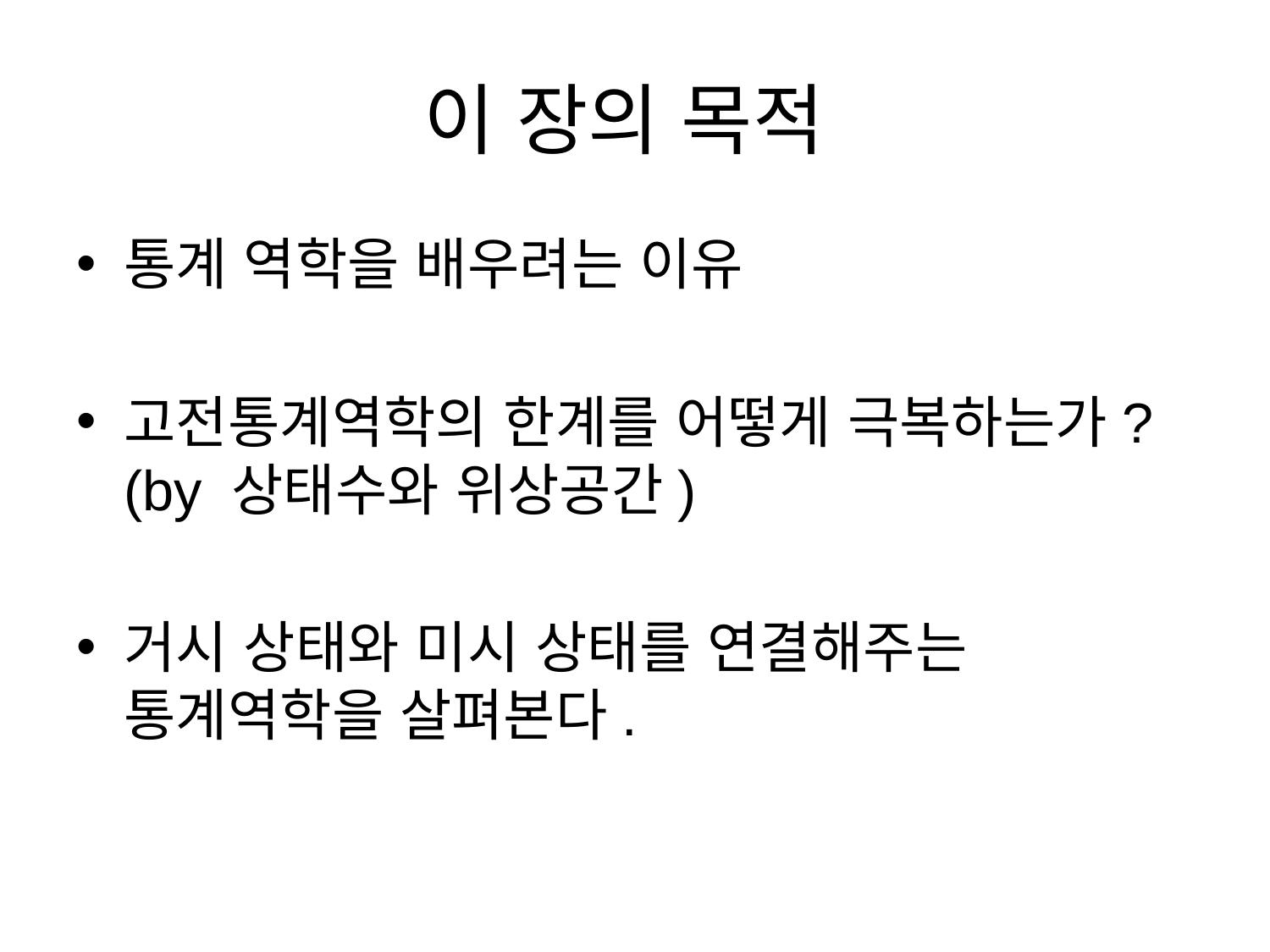

# 이 장의 목적
통계 역학을 배우려는 이유

고전통계역학의 한계를 어떻게 극복하는가?(by 상태수와 위상공간)

거시 상태와 미시 상태를 연결해주는 통계역학을 살펴본다.